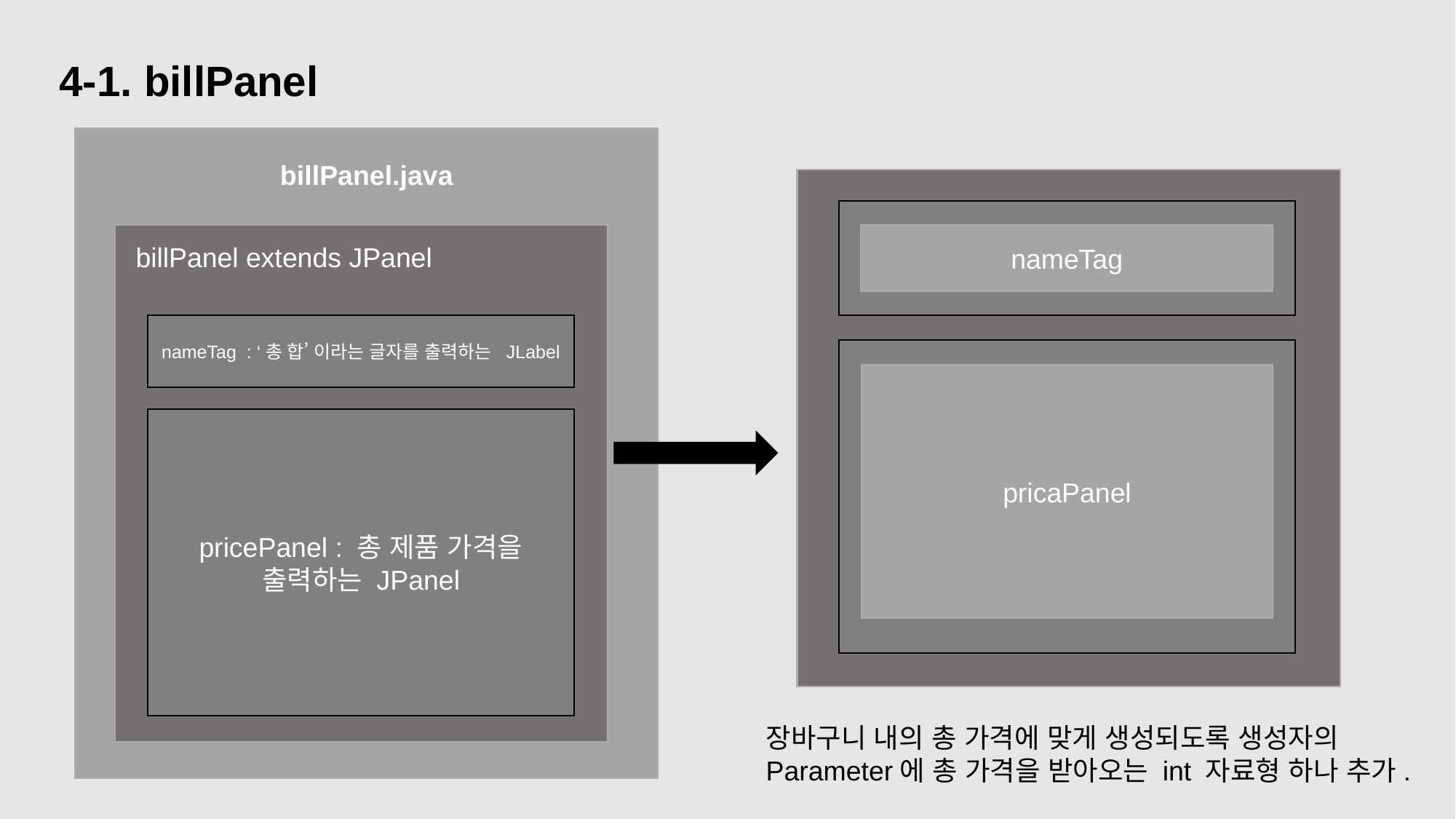

4-1. billPanel
billPanel.java

billPanel extends JPanel
nameTag  : ‘총 합’ 이라는 글자를 출력하는  JLabel
pricePanel : 총 제품 가격을 출력하는 JPanel

nameTag

pricaPanel

장바구니 내의 총 가격에 맞게 생성되도록 생성자의
Parameter에 총 가격을 받아오는 int 자료형 하나 추가.